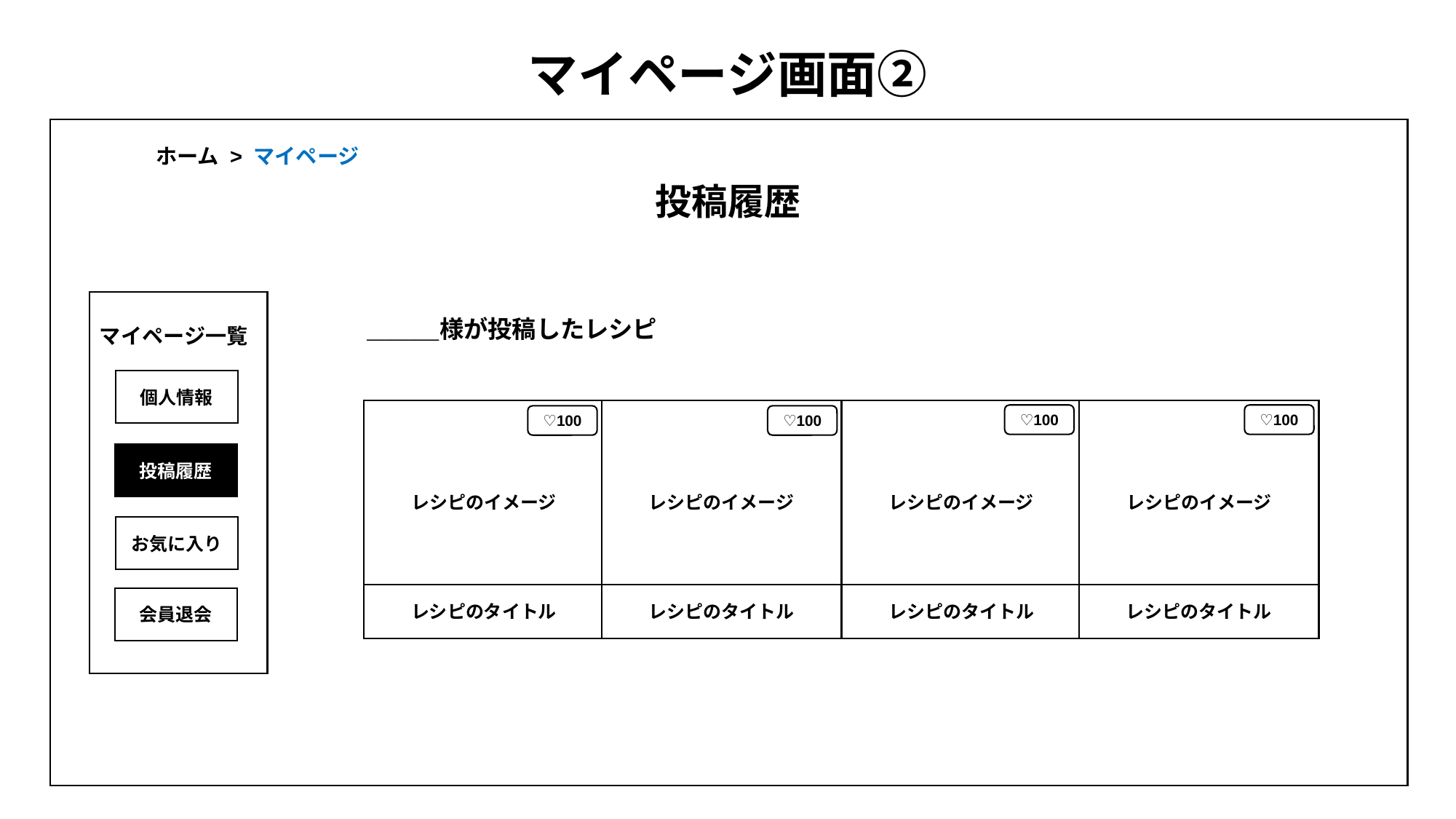

パスワード

# マイページ画面②

ホーム > マイページ
投稿履歴

マイページ一覧
個人情報
投稿履歴
お気に入り
会員退会
＿＿＿様が投稿したレシピ
レシピのイメージ
レシピのタイトル
レシピのイメージ
レシピのタイトル
レシピのイメージ
レシピのタイトル
レシピのイメージ
レシピのタイトル
♡100
♡100
♡100
♡100